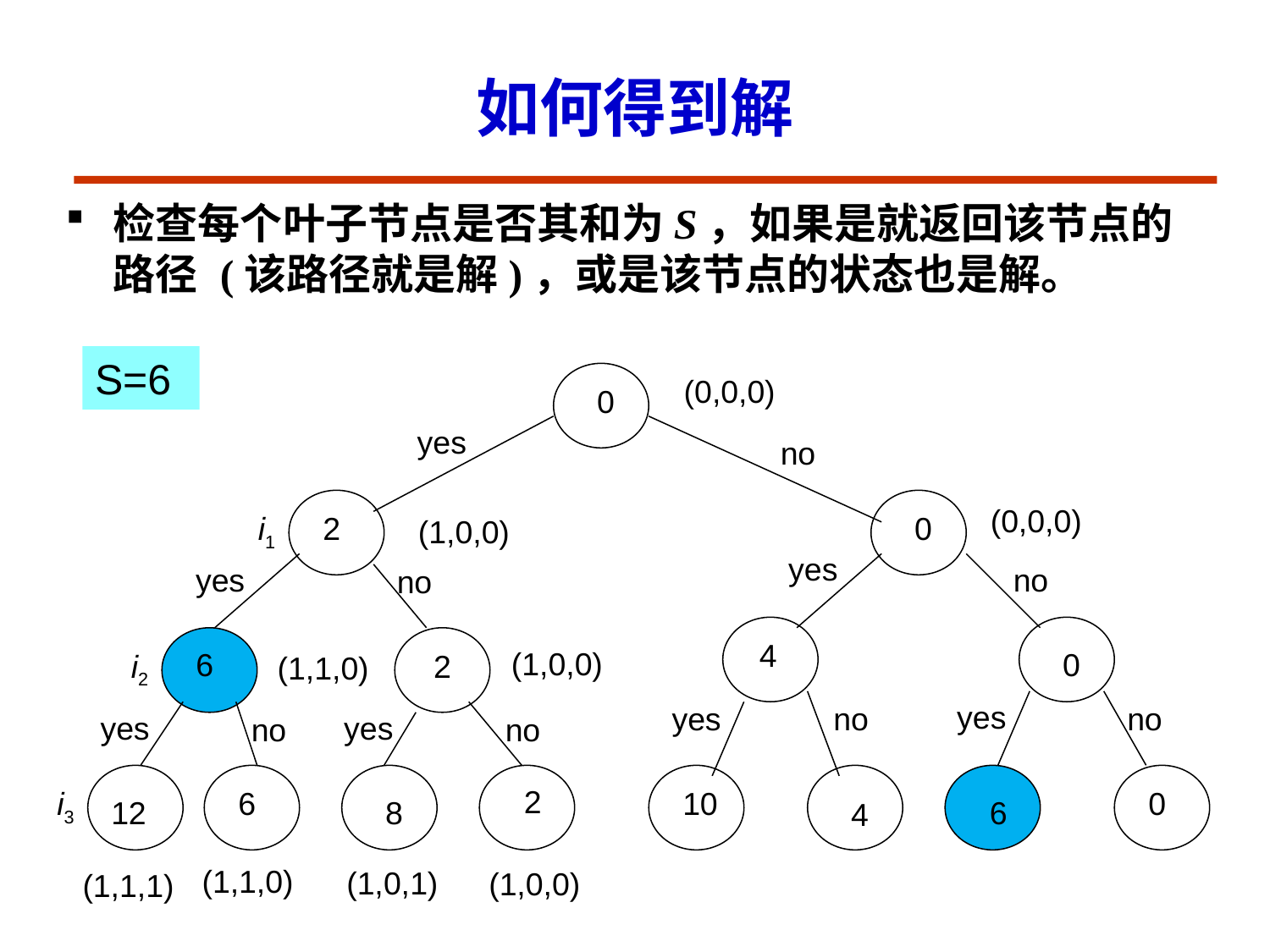

# 如何得到解
检查每个叶子节点是否其和为S，如果是就返回该节点的路径 (该路径就是解)，或是该节点的状态也是解。
S=6

(0,0,0)
0

yes

no

(0,0,0)
i1
2
0
(1,0,0)
yes
yes

no
no

4
(1,0,0)
6
0
i2
2
(1,1,0)

yes

no
yes
no
yes

yes

no
no

2
i3
6
10
0
12
8
6
4
(1,1,0)
(1,0,1)
(1,0,0)
(1,1,1)